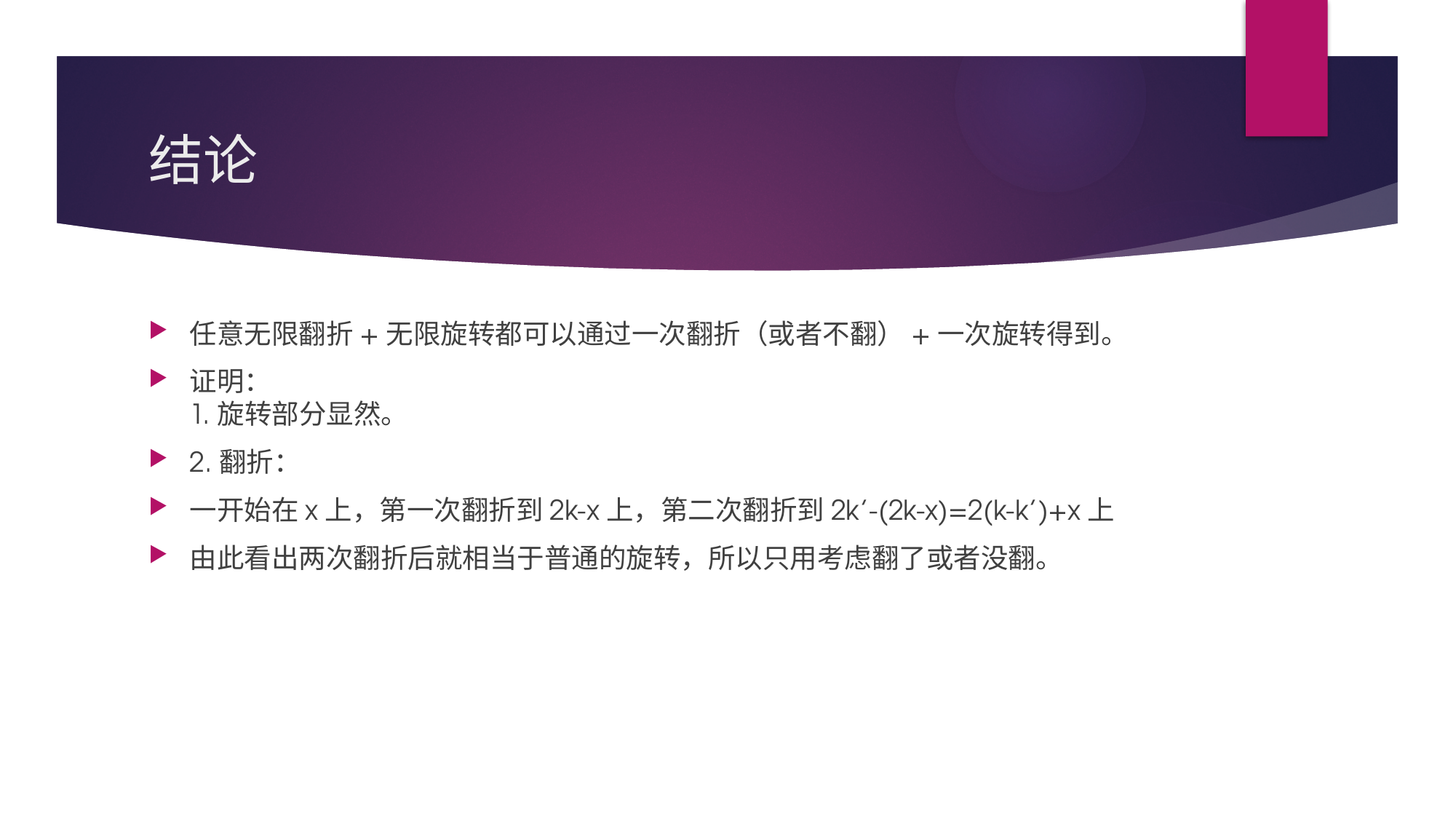

# 结论
任意无限翻折+无限旋转都可以通过一次翻折（或者不翻）+一次旋转得到。
证明：
1.旋转部分显然。
2.翻折：
一开始在x上，第一次翻折到2k-x上，第二次翻折到2k’-(2k-x)=2(k-k’)+x上
由此看出两次翻折后就相当于普通的旋转，所以只用考虑翻了或者没翻。